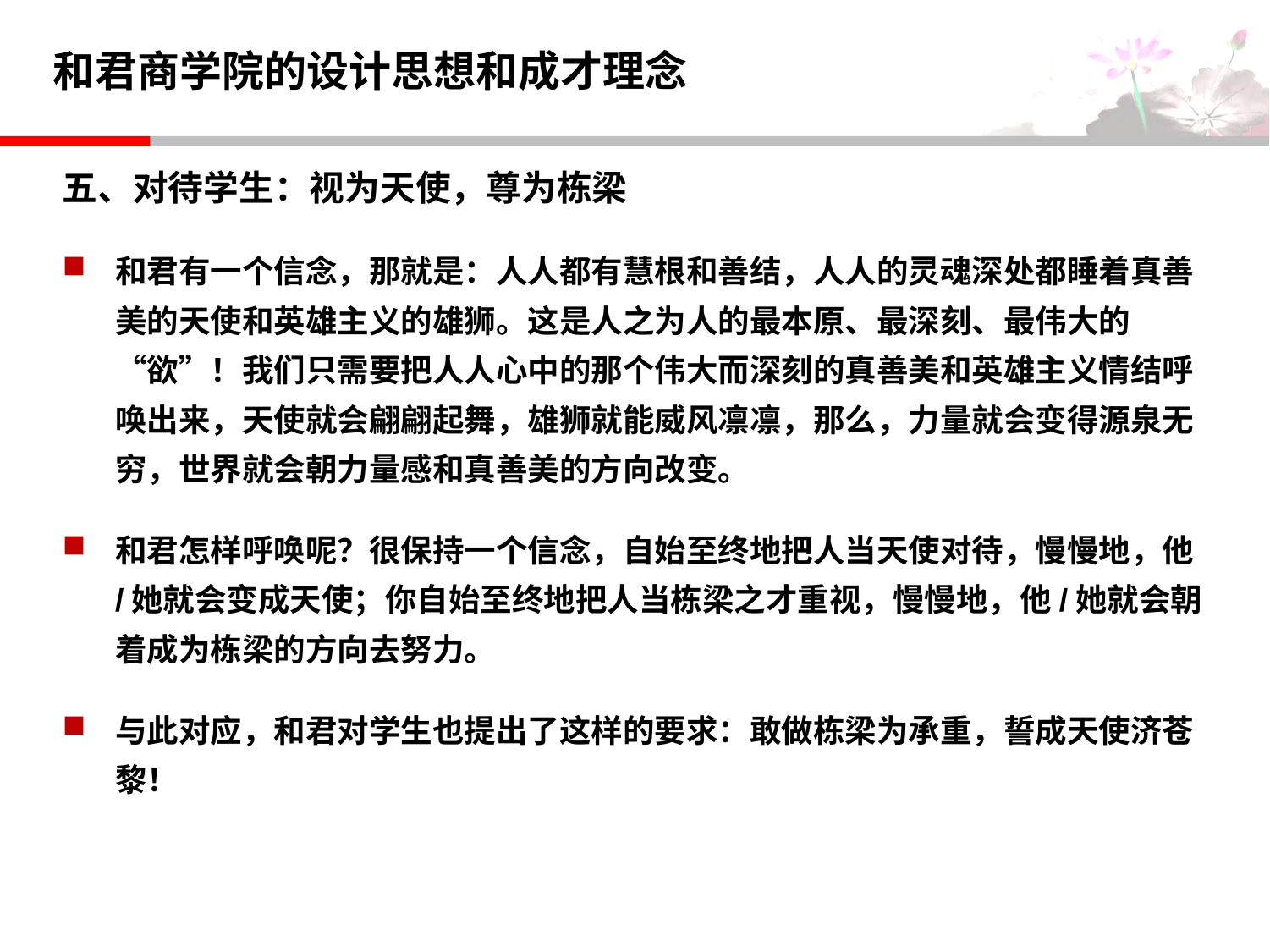

和君商学院的设计思想和成才理念
五、对待学生：视为天使，尊为栋梁
和君有一个信念，那就是：人人都有慧根和善结，人人的灵魂深处都睡着真善美的天使和英雄主义的雄狮。这是人之为人的最本原、最深刻、最伟大的“欲”！我们只需要把人人心中的那个伟大而深刻的真善美和英雄主义情结呼唤出来，天使就会翩翩起舞，雄狮就能威风凛凛，那么，力量就会变得源泉无穷，世界就会朝力量感和真善美的方向改变。
和君怎样呼唤呢？很保持一个信念，自始至终地把人当天使对待，慢慢地，他/她就会变成天使；你自始至终地把人当栋梁之才重视，慢慢地，他/她就会朝着成为栋梁的方向去努力。
与此对应，和君对学生也提出了这样的要求：敢做栋梁为承重，誓成天使济苍黎！